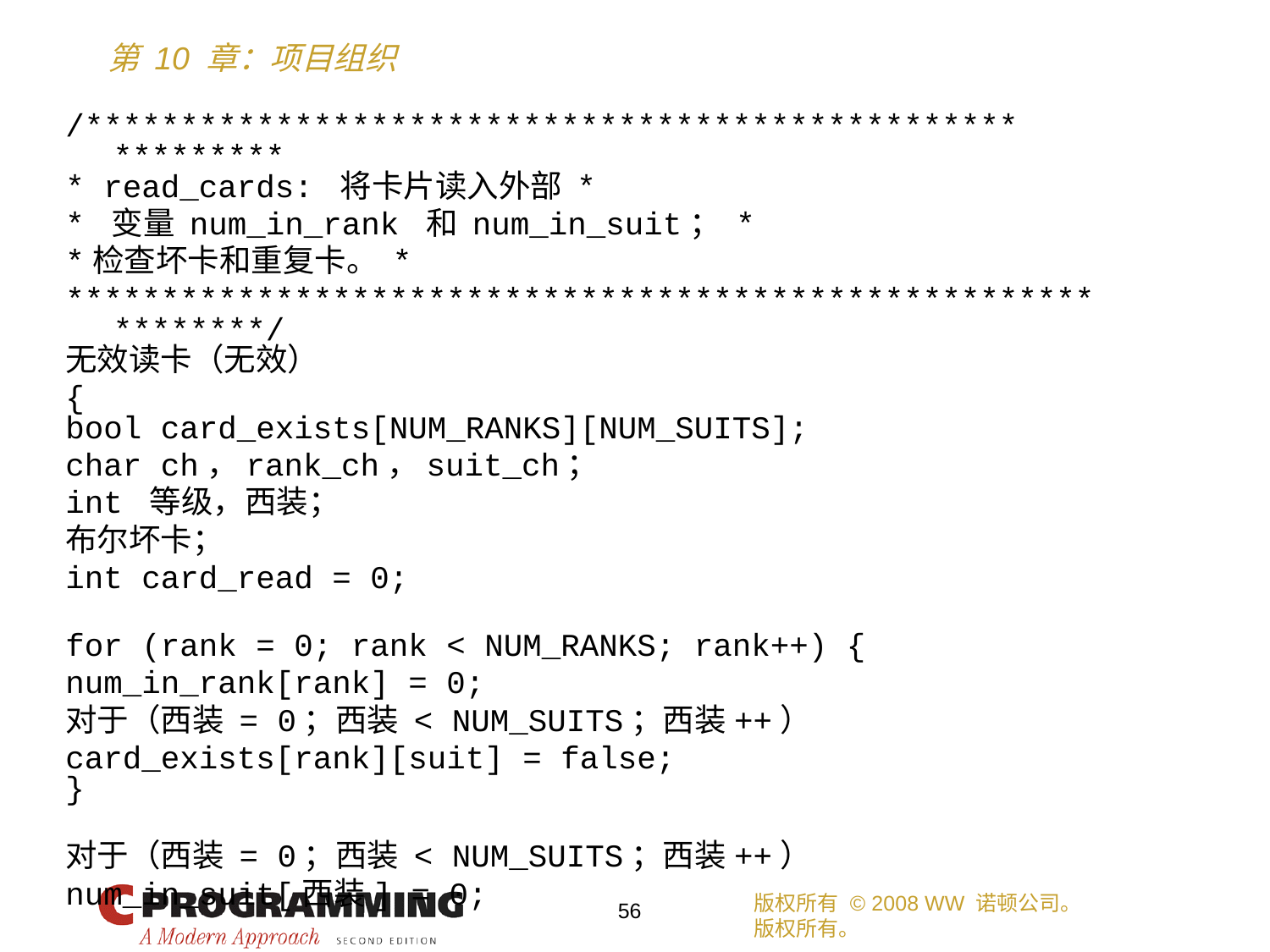

/************************************************* *********
* read_cards: 将卡片读入外部 *
* 变量 num_in_rank 和 num_in_suit； *
*检查坏卡和重复卡。 *
****************************************************** ********/
无效读卡（无效）
{
bool card_exists[NUM_RANKS][NUM_SUITS];
char ch，rank_ch，suit_ch；
int 等级，西装；
布尔坏卡；
int card_read = 0;

for (rank = 0; rank < NUM_RANKS; rank++) {
num_in_rank[rank] = 0;
对于（西装 = 0；西装 < NUM_SUITS；西装++）
card_exists[rank][suit] = false;
}

对于（西装 = 0；西装 < NUM_SUITS；西装++）
num_in_suit[西装] = 0;
版权所有 © 2008 WW 诺顿公司。
版权所有。
56